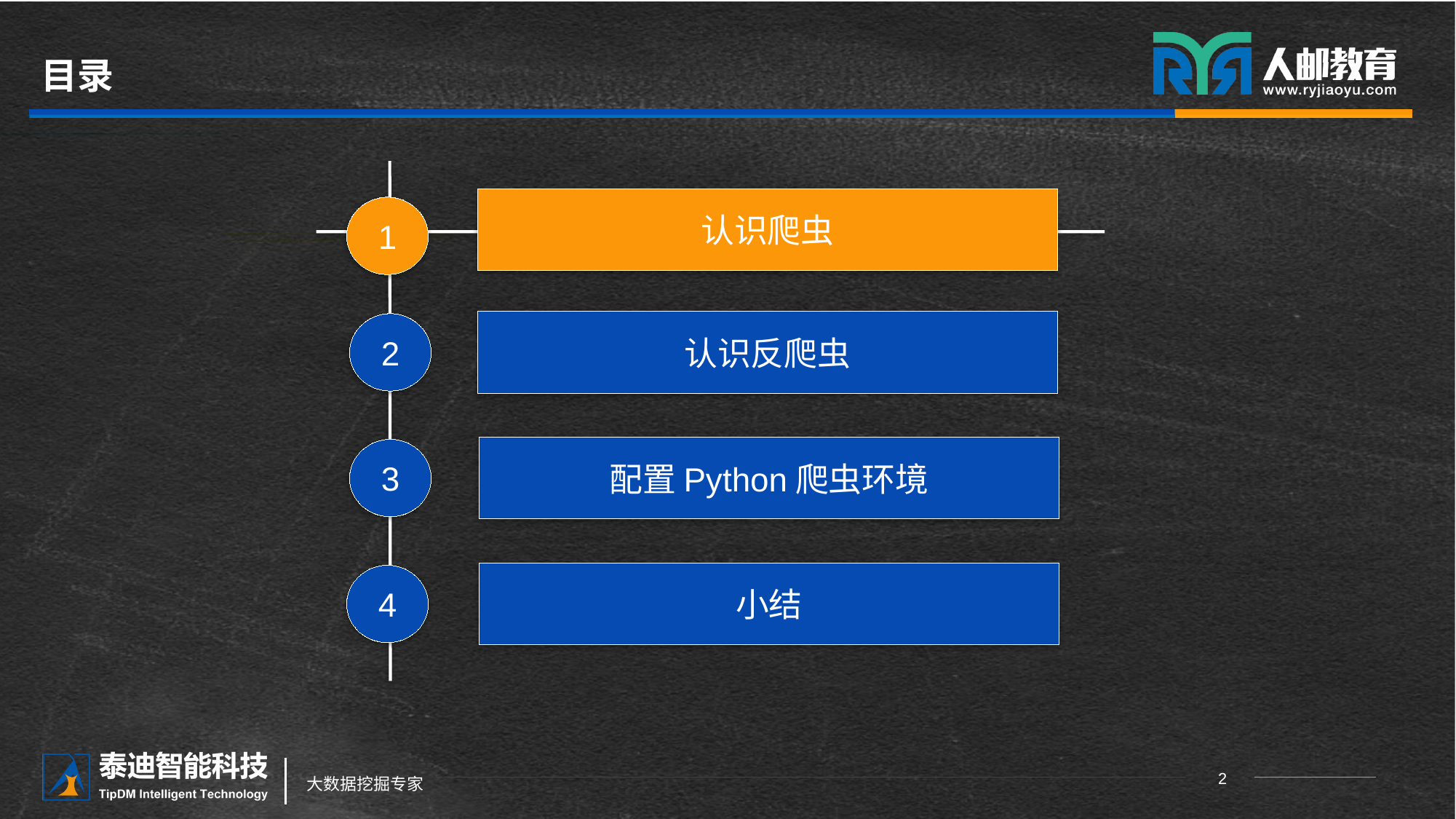

# 目录
认识爬虫
1

认识反爬虫
2
配置Python爬虫环境
3
小结
4